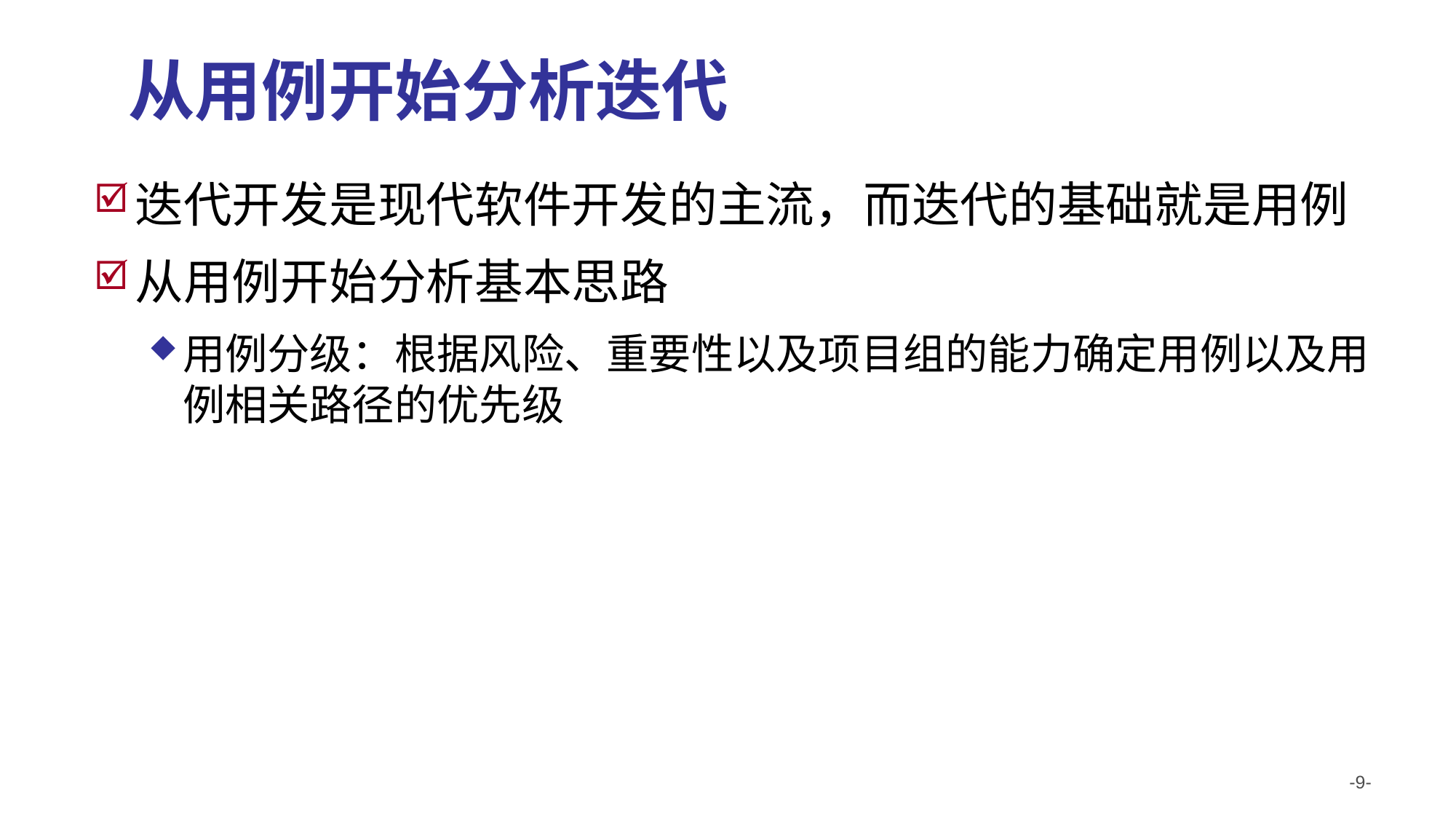

# 从用例开始分析迭代
迭代开发是现代软件开发的主流，而迭代的基础就是用例
从用例开始分析基本思路
用例分级：根据风险、重要性以及项目组的能力确定用例以及用例相关路径的优先级
-9-